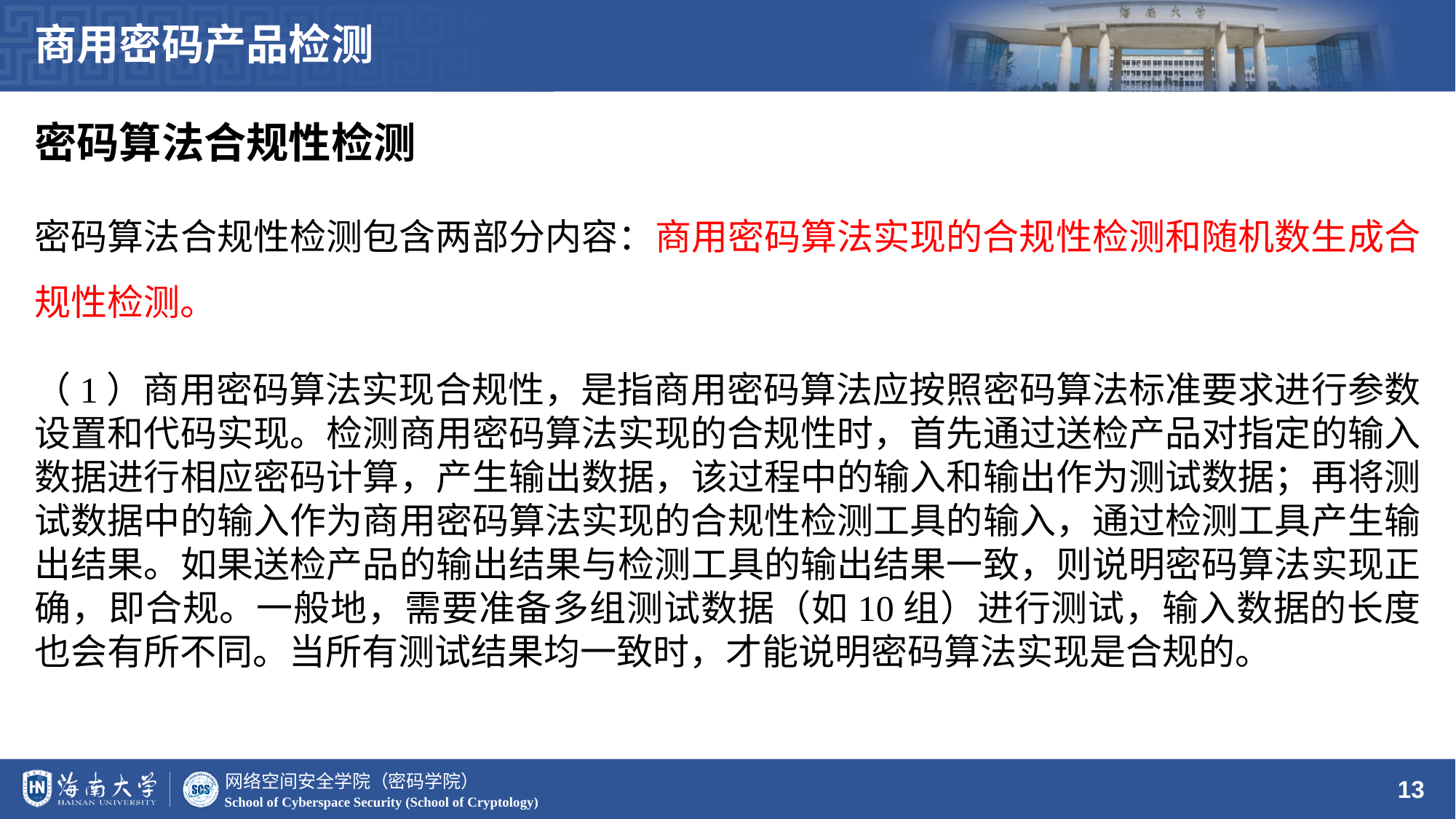

商用密码产品检测
密码算法合规性检测
密码算法合规性检测包含两部分内容：商用密码算法实现的合规性检测和随机数生成合规性检测。

（1）商用密码算法实现合规性，是指商用密码算法应按照密码算法标准要求进行参数设置和代码实现。检测商用密码算法实现的合规性时，首先通过送检产品对指定的输入数据进行相应密码计算，产生输出数据，该过程中的输入和输出作为测试数据；再将测试数据中的输入作为商用密码算法实现的合规性检测工具的输入，通过检测工具产生输出结果。如果送检产品的输出结果与检测工具的输出结果一致，则说明密码算法实现正确，即合规。一般地，需要准备多组测试数据（如10组）进行测试，输入数据的长度也会有所不同。当所有测试结果均一致时，才能说明密码算法实现是合规的。
13